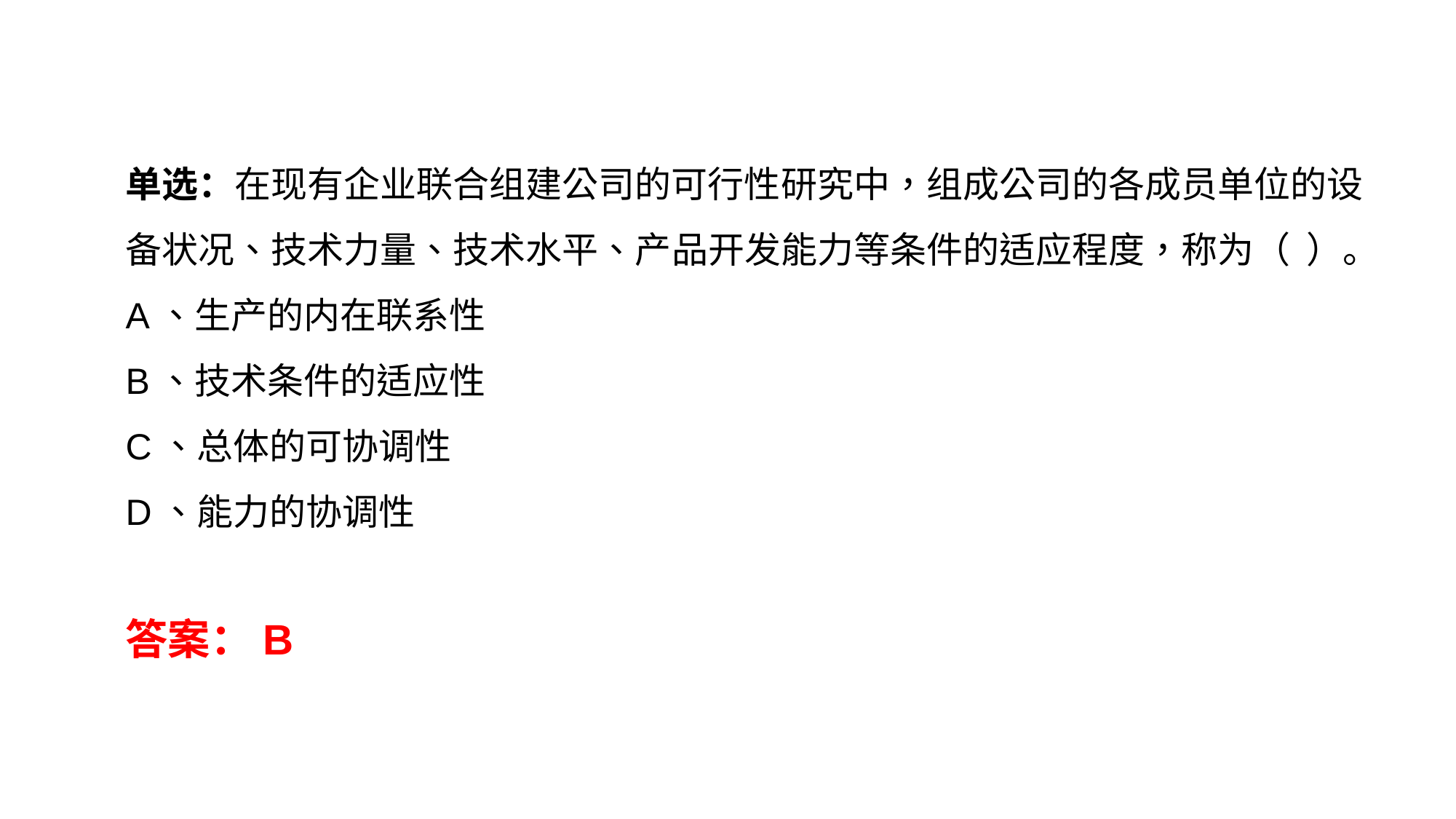

单选：在现有企业联合组建公司的可行性研究中，组成公司的各成员单位的设备状况、技术力量、技术水平、产品开发能力等条件的适应程度，称为（  ）。
A、生产的内在联系性
B、技术条件的适应性
C、总体的可协调性
D、能力的协调性
答案：B